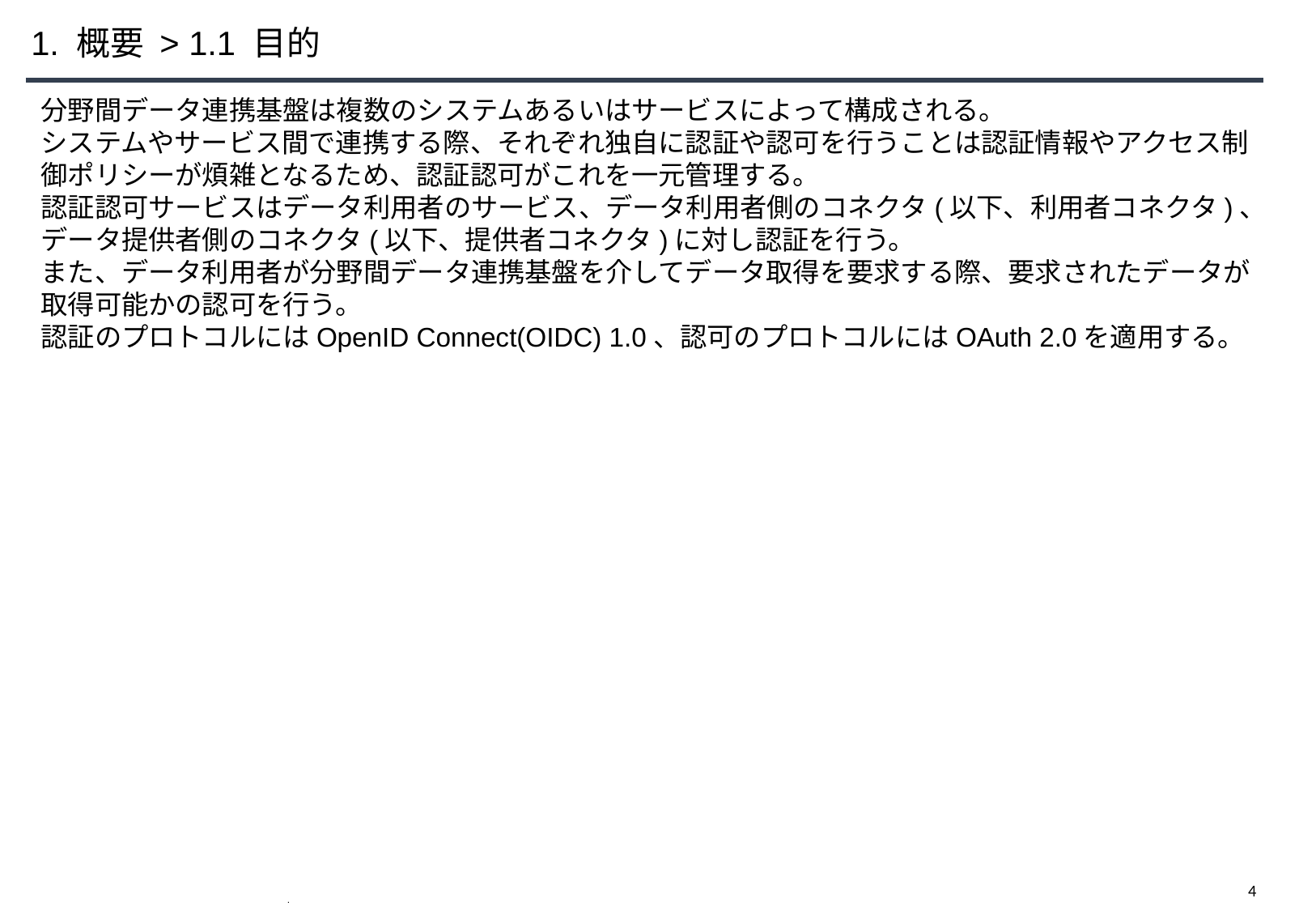

# 1. 概要 > 1.1 目的
分野間データ連携基盤は複数のシステムあるいはサービスによって構成される。
システムやサービス間で連携する際、それぞれ独自に認証や認可を行うことは認証情報やアクセス制御ポリシーが煩雑となるため、認証認可がこれを一元管理する。
認証認可サービスはデータ利用者のサービス、データ利用者側のコネクタ(以下、利用者コネクタ)、データ提供者側のコネクタ(以下、提供者コネクタ)に対し認証を行う。
また、データ利用者が分野間データ連携基盤を介してデータ取得を要求する際、要求されたデータが取得可能かの認可を行う。
認証のプロトコルにはOpenID Connect(OIDC) 1.0、認可のプロトコルにはOAuth 2.0を適用する。